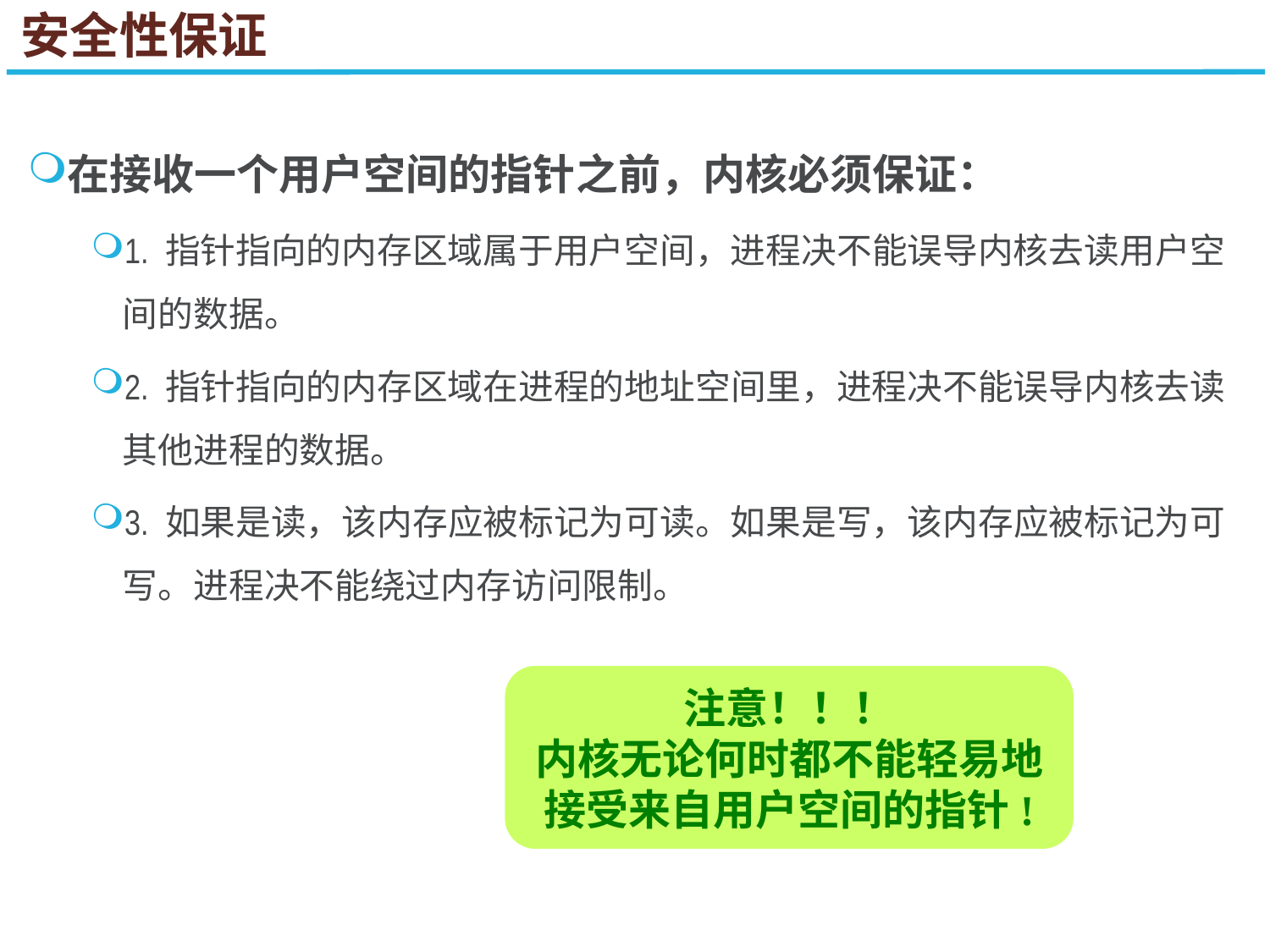

安全性保证
在接收一个用户空间的指针之前，内核必须保证：
1. 指针指向的内存区域属于用户空间，进程决不能误导内核去读用户空间的数据。
2. 指针指向的内存区域在进程的地址空间里，进程决不能误导内核去读其他进程的数据。
3. 如果是读，该内存应被标记为可读。如果是写，该内存应被标记为可写。进程决不能绕过内存访问限制。

注意！！！
内核无论何时都不能轻易地接受来自用户空间的指针!